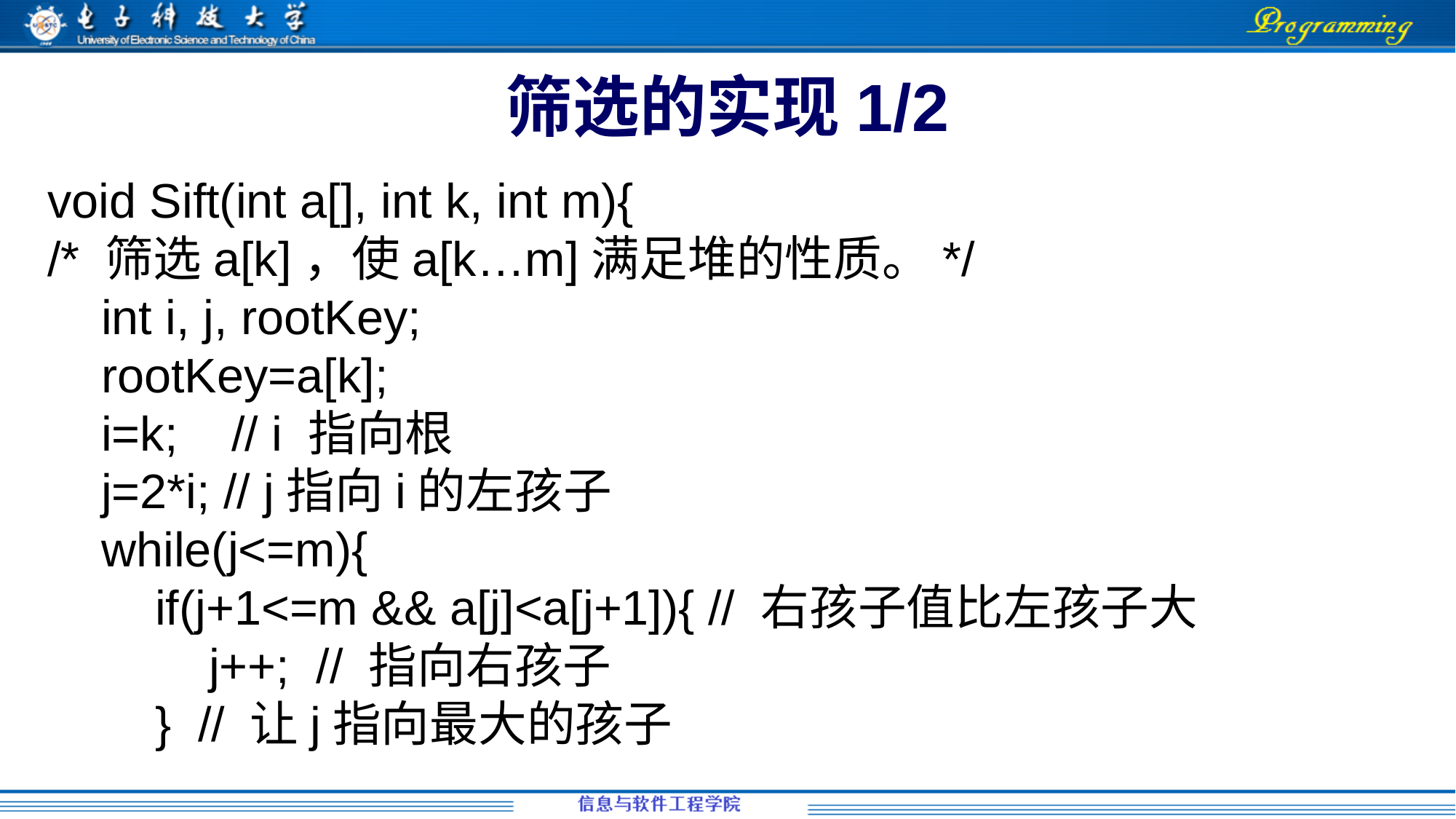

# 筛选的实现1/2
void Sift(int a[], int k, int m){
/* 筛选a[k]，使a[k…m]满足堆的性质。*/
    int i, j, rootKey;
    rootKey=a[k];
    i=k;    // i 指向根
    j=2*i; // j指向i的左孩子
    while(j<=m){
        if(j+1<=m && a[j]<a[j+1]){ // 右孩子值比左孩子大
            j++;  // 指向右孩子
        }  // 让j指向最大的孩子